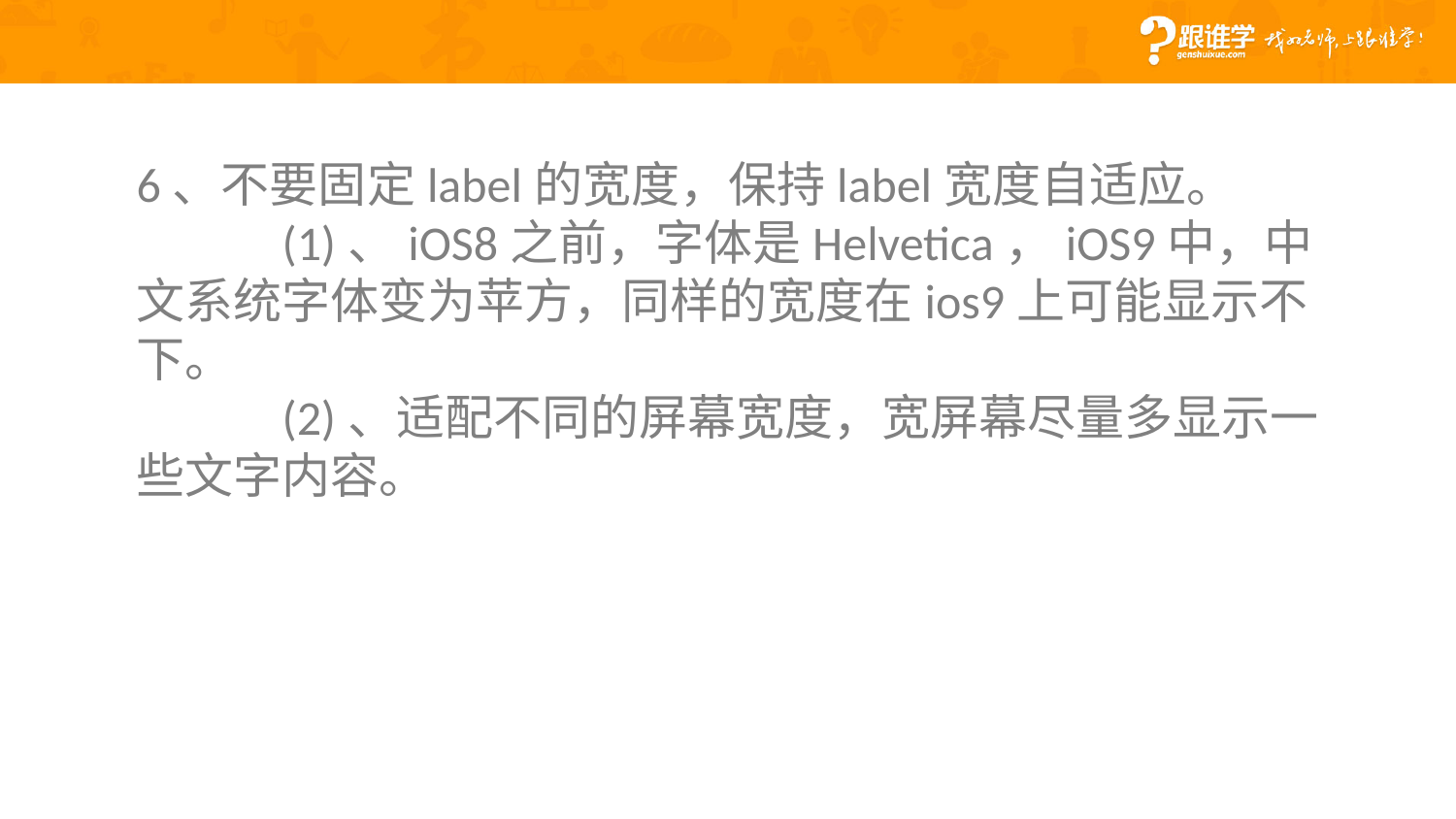

6、不要固定label的宽度，保持label宽度自适应。
	(1)、iOS8之前，字体是Helvetica，iOS9中，中文系统字体变为苹方，同样的宽度在ios9上可能显示不下。
	(2)、适配不同的屏幕宽度，宽屏幕尽量多显示一些文字内容。